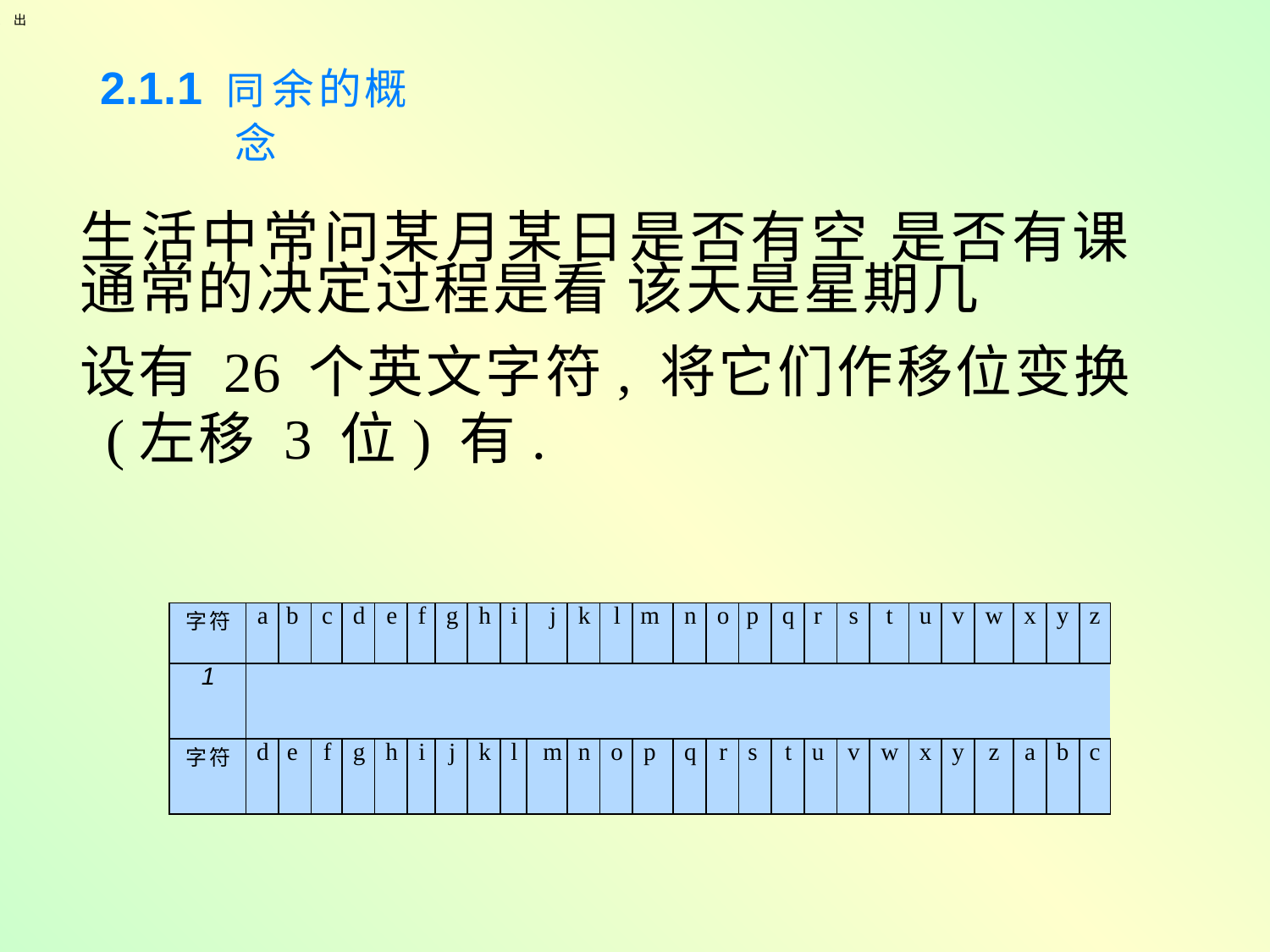

退 出
# 2.1.1 同余的概念
生活中常问某月某日是否有空 是否有课 通常的决定过程是看 该天是星期几
设有 26 个英文字符, 将它们作移位变换 (左移 3 位) 有.
| 字符 | a | b | c | d | e | f | g | h | i | j | k | l | m | n | o | p | q | r | s | t | u | v | w | x | y | z |
| --- | --- | --- | --- | --- | --- | --- | --- | --- | --- | --- | --- | --- | --- | --- | --- | --- | --- | --- | --- | --- | --- | --- | --- | --- | --- | --- |
| 1 |  |  |  |  |  |  |  |  |  |  |  |  |  |  |  |  |  |  |  |  |  |  |  |  |  |  |
| 字符 | d | e | f | g | h | i | j | k | l | m | n | o | p | q | r | s | t | u | v | w | x | y | z | a | b | c |